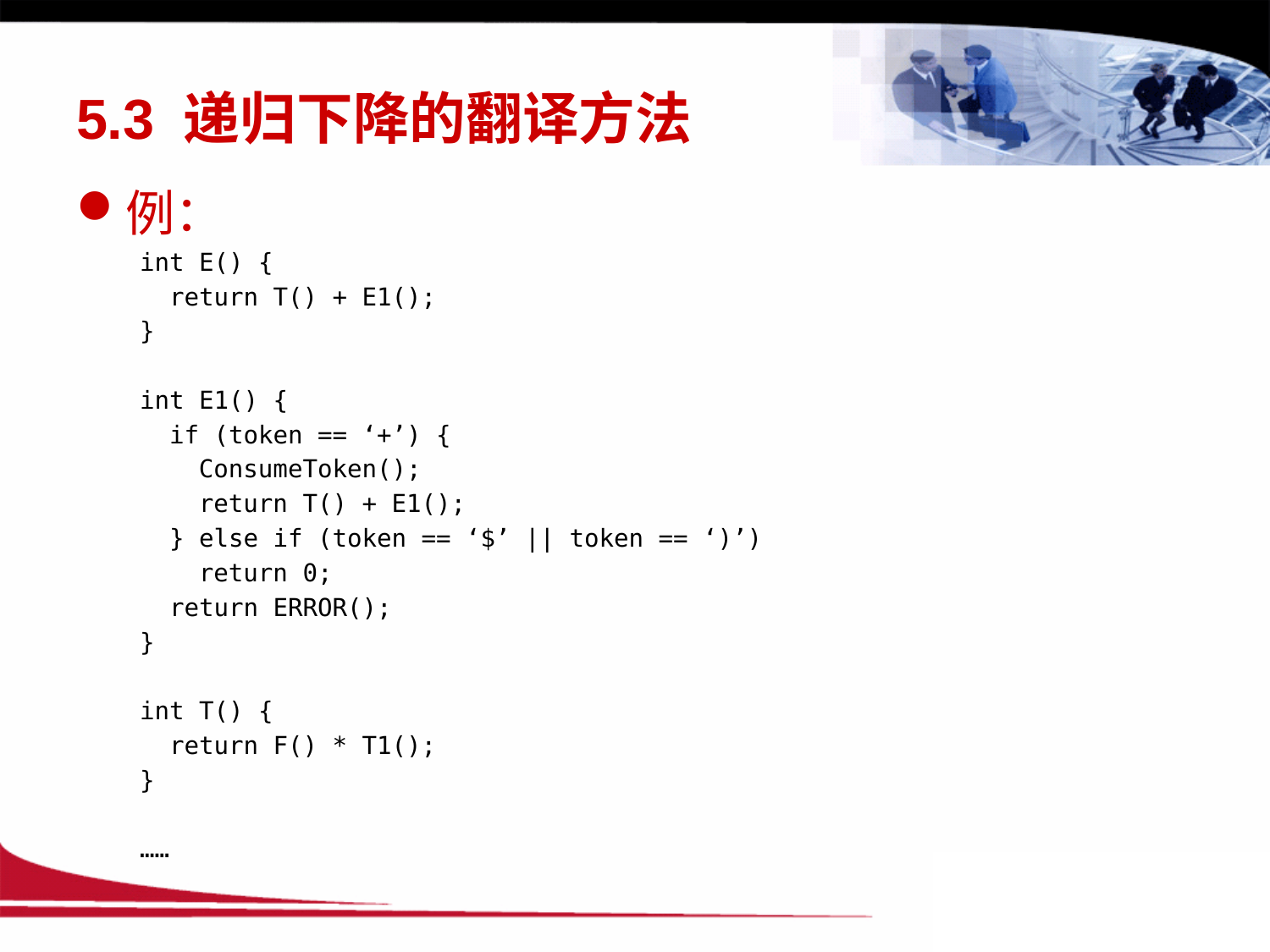

# 5.3 递归下降的翻译方法
例：
int E() {
  return T() + E1();
}

int E1() {
  if (token == ‘+’) {
    ConsumeToken();
    return T() + E1();
  } else if (token == ‘$’ || token == ‘)’)
    return 0;
  return ERROR();
}

int T() {
  return F() * T1();
}

……